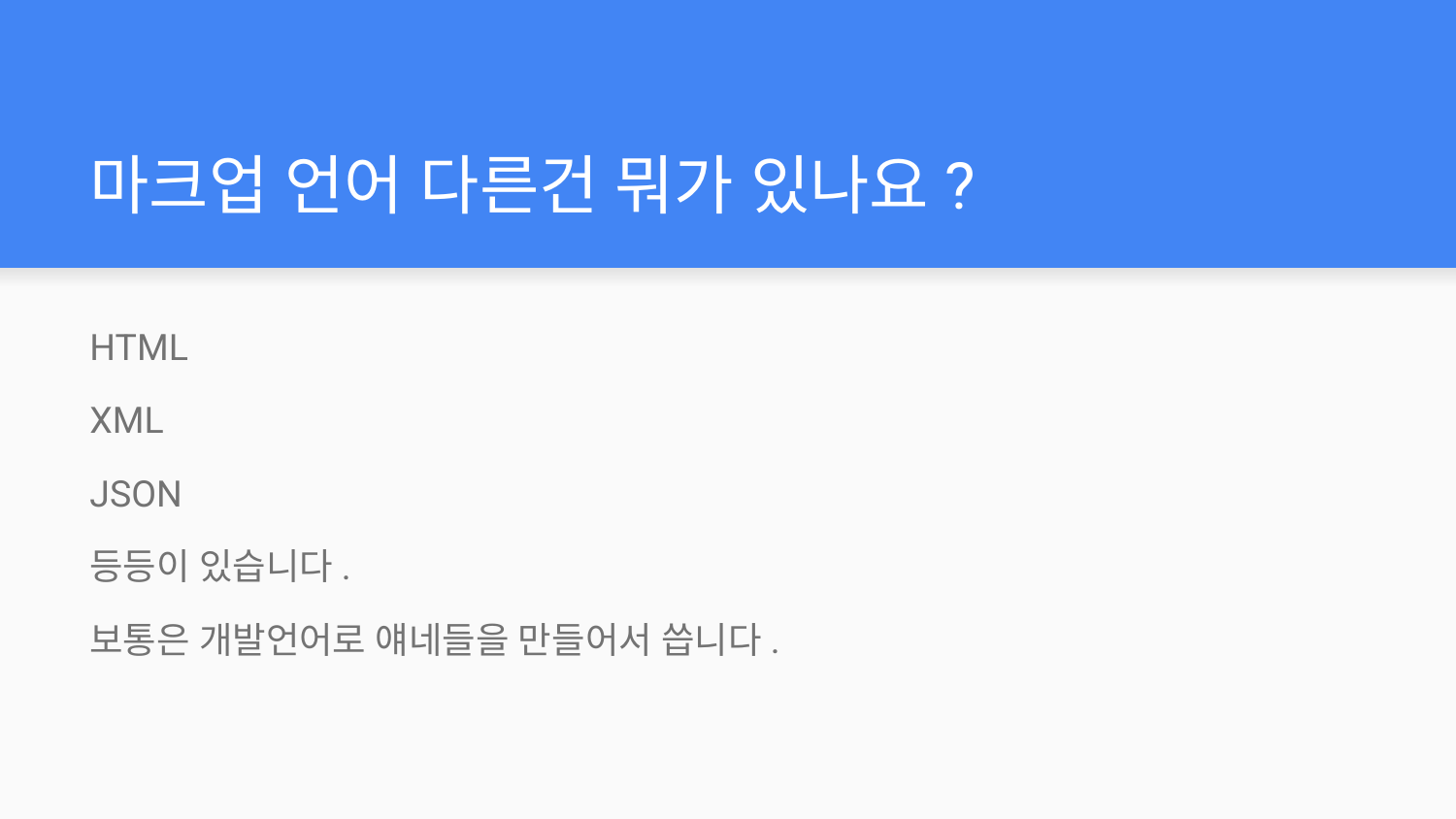

# 마크업 언어 다른건 뭐가 있나요?
HTML
XML
JSON
등등이 있습니다.
보통은 개발언어로 얘네들을 만들어서 씁니다.